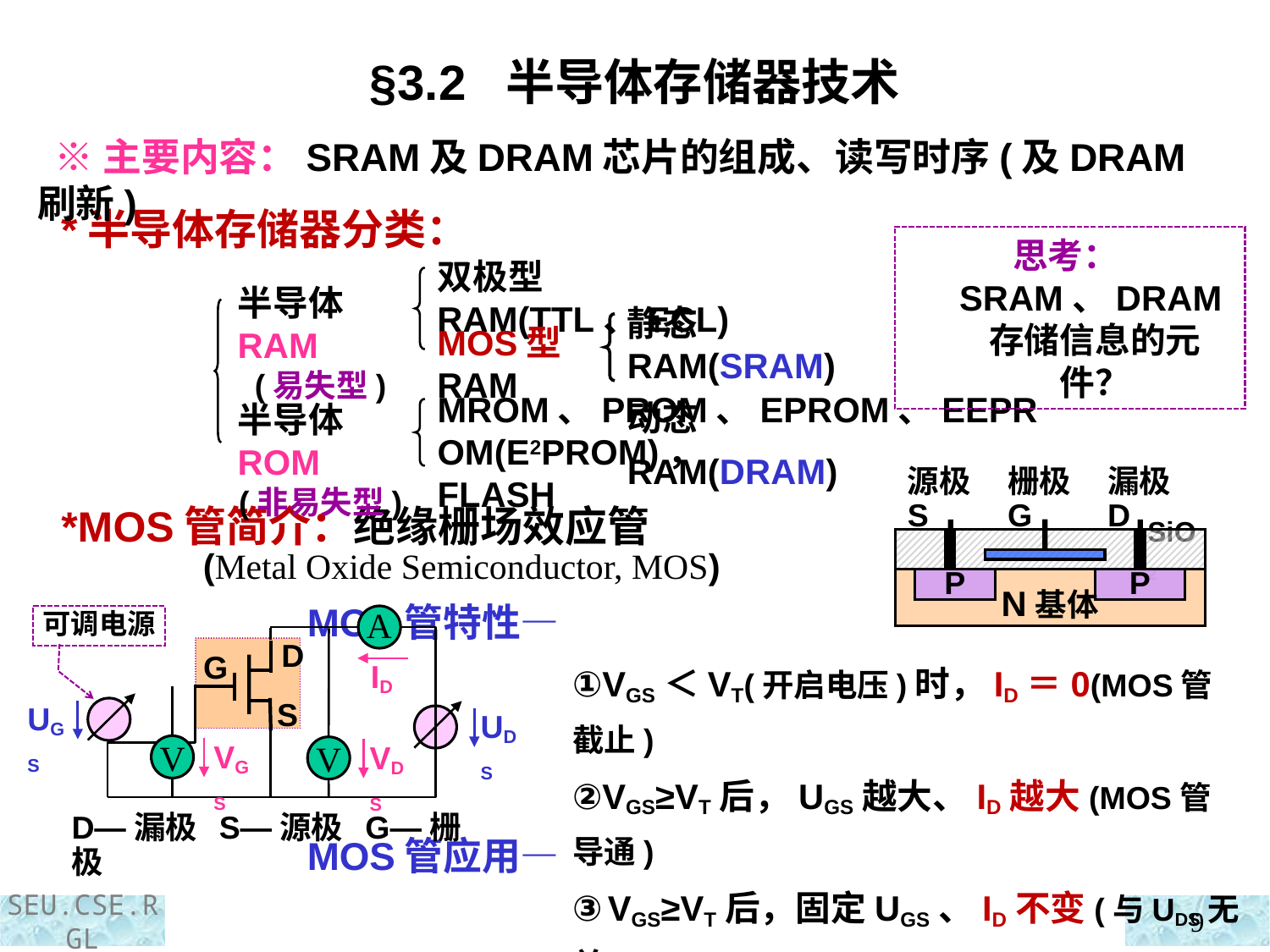

§3.2  半导体存储器技术
  ※主要内容：SRAM及DRAM芯片的组成、读写时序(及DRAM刷新)
  *半导体存储器分类：
双极型RAM(TTL、ECL)

半导体RAM
(易失型)

MOS型RAM
半导体ROM
(非易失型)
静态RAM(SRAM)
动态RAM(DRAM)

MROM、PROM、EPROM、EEPROM(E2PROM)，
FLASH

思考：SRAM、DRAM存储信息的元件？
源极S
漏极D
栅极G

SiO2

P
P
N基体
  *MOS管简介：绝缘栅场效应管
                 (Metal Oxide Semiconductor, MOS)
                         MOS管特性—

                         MOS管应用—
A

ID

UGS

UDS
V
V
VGS
VDS
可调电源
D
G
S
D—漏极  S—源极  G—栅极
①VGS＜VT(开启电压)时，ID＝0(MOS管截止)
②VGS≥VT后，UGS越大、ID越大(MOS管导通)
③VGS≥VT后，固定UGS、ID不变(与UDS无关)
           用作开关、电阻等
                 (①③)   (②)
9